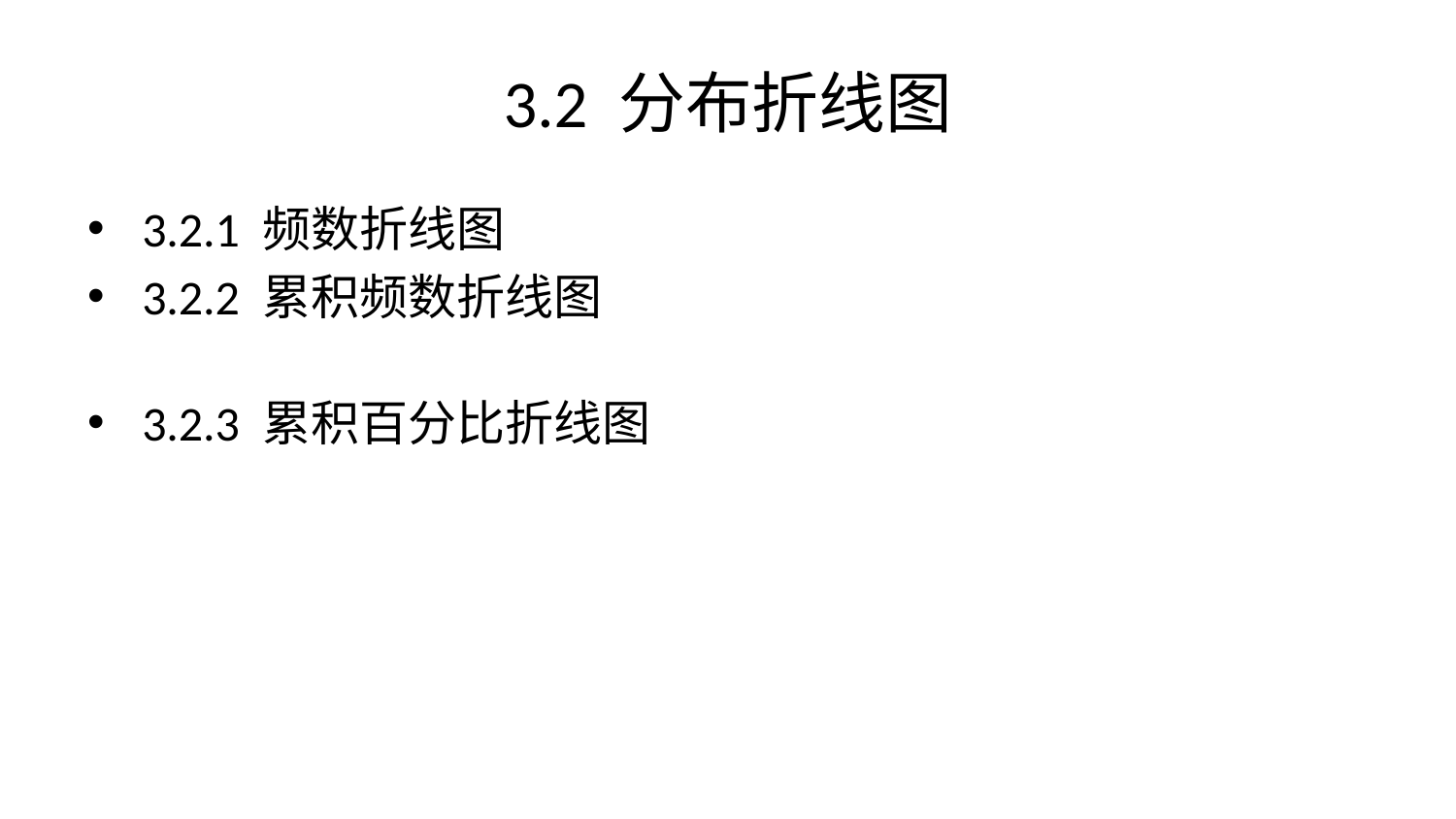

# 3.2 分布折线图
3.2.1 频数折线图
3.2.2 累积频数折线图
3.2.3 累积百分比折线图